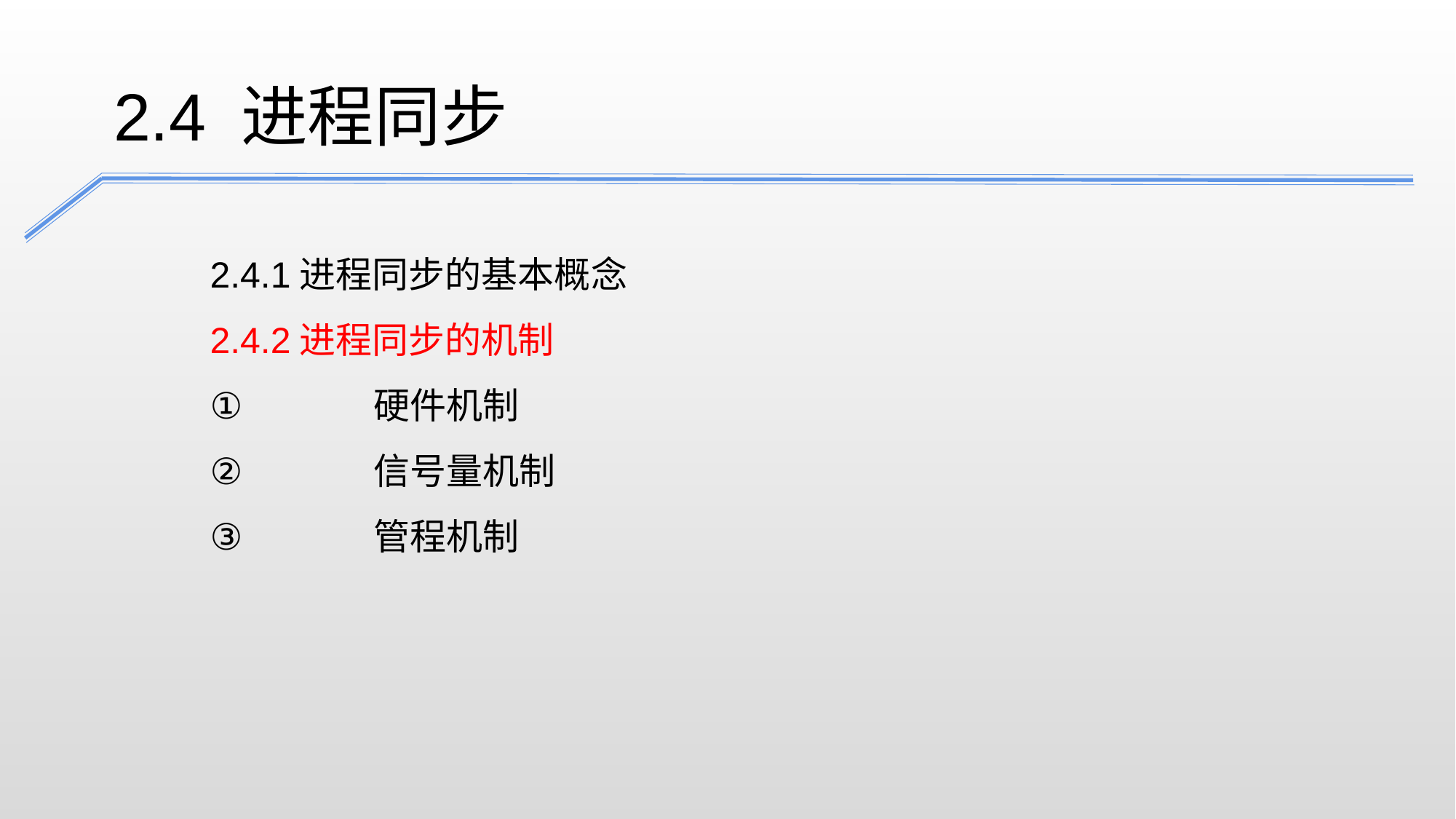

2.4 进程同步
2.4.1进程同步的基本概念
2.4.2进程同步的机制
	硬件机制
	信号量机制
	管程机制